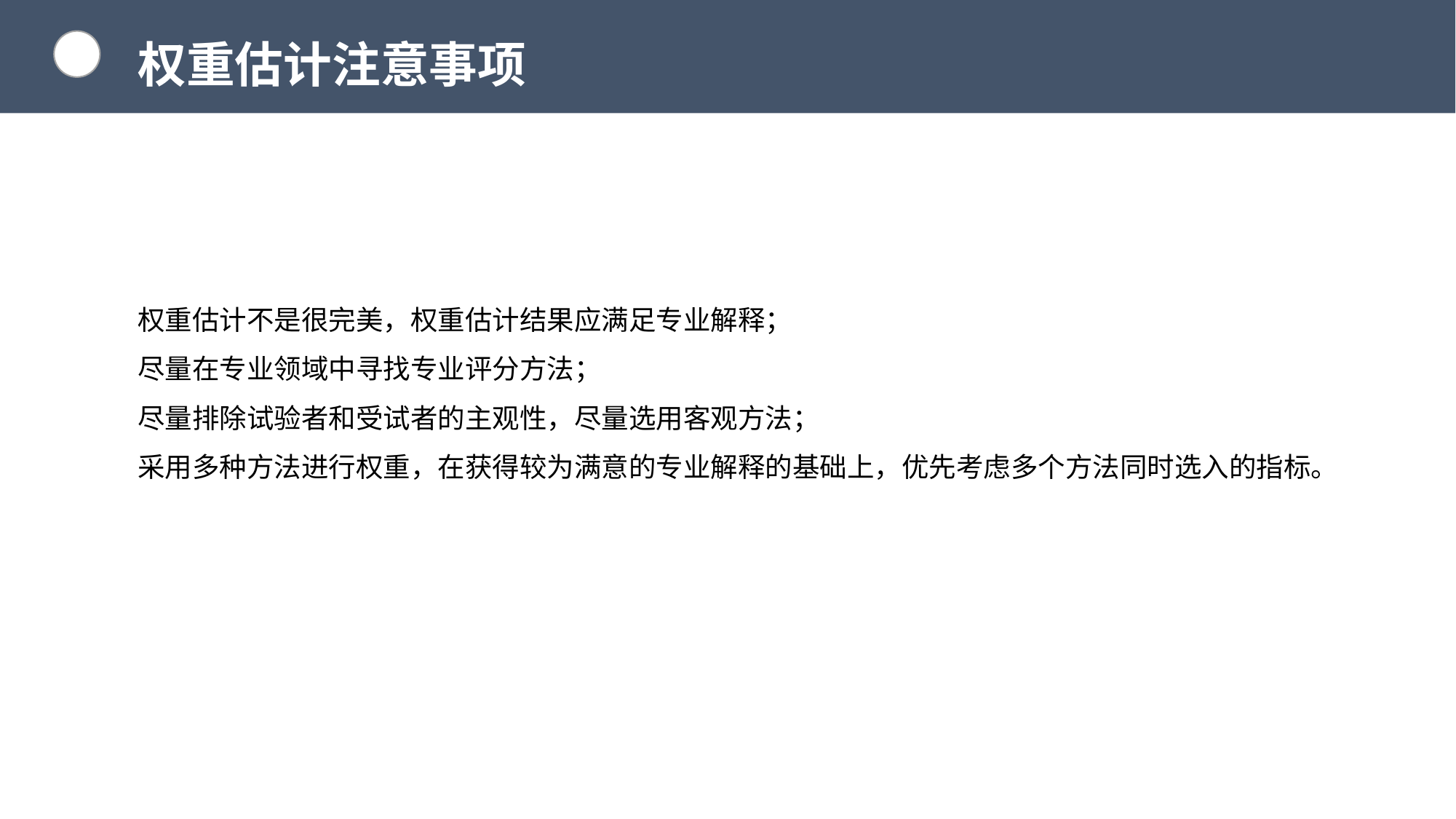

权重估计注意事项
权重估计不是很完美，权重估计结果应满足专业解释；
尽量在专业领域中寻找专业评分方法；
尽量排除试验者和受试者的主观性，尽量选用客观方法；
采用多种方法进行权重，在获得较为满意的专业解释的基础上，优先考虑多个方法同时选入的指标。